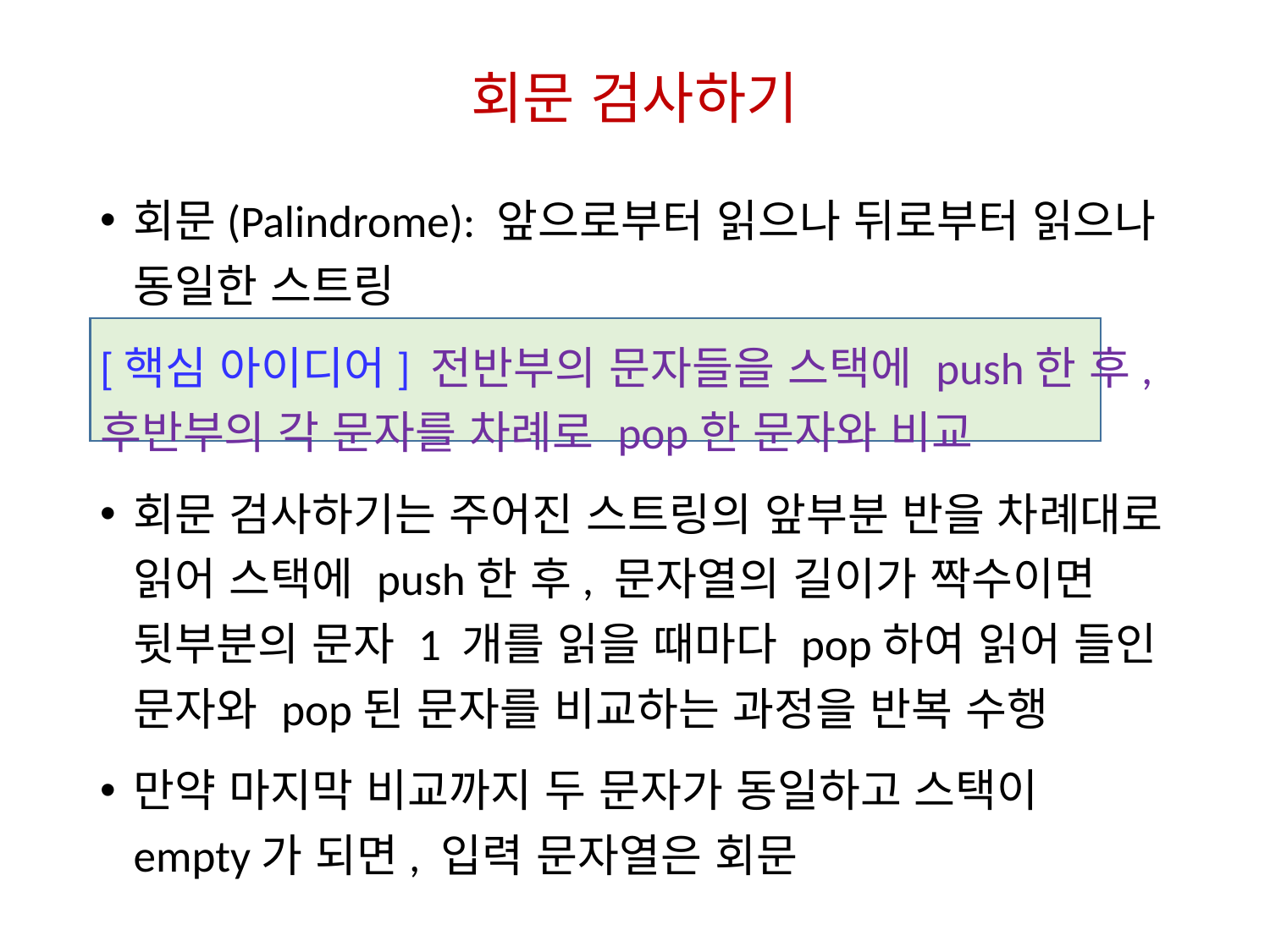

# 회문 검사하기
회문(Palindrome): 앞으로부터 읽으나 뒤로부터 읽으나 동일한 스트링
[핵심 아이디어] 전반부의 문자들을 스택에 push한 후, 후반부의 각 문자를 차례로 pop한 문자와 비교
회문 검사하기는 주어진 스트링의 앞부분 반을 차례대로 읽어 스택에 push한 후, 문자열의 길이가 짝수이면 뒷부분의 문자 1 개를 읽을 때마다 pop하여 읽어 들인 문자와 pop된 문자를 비교하는 과정을 반복 수행
만약 마지막 비교까지 두 문자가 동일하고 스택이 empty가 되면, 입력 문자열은 회문